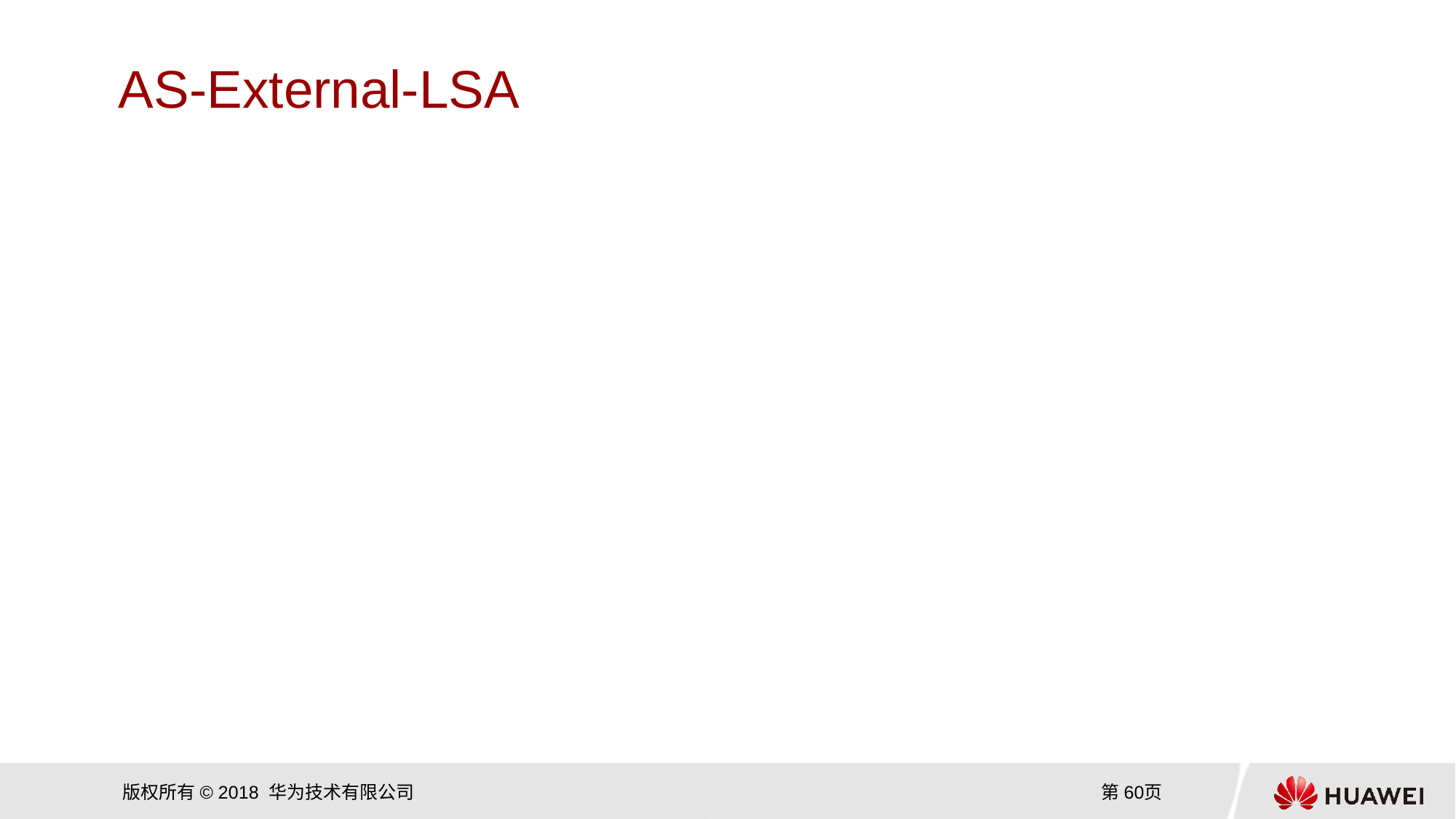

# AS-External-LSA
由ASBR路由产生，描述了区域外的路由信息；
具有自治系统(AS)洪泛范围；
Link State ID不包含地址信息，只是来和其他AS-External-LSA区分开；
AS-External-LSA不含有Link-Local地址信息。
可选项：
转发(Forwarding)地址；
Tag；
Referenced Link State ID: 保留字段。